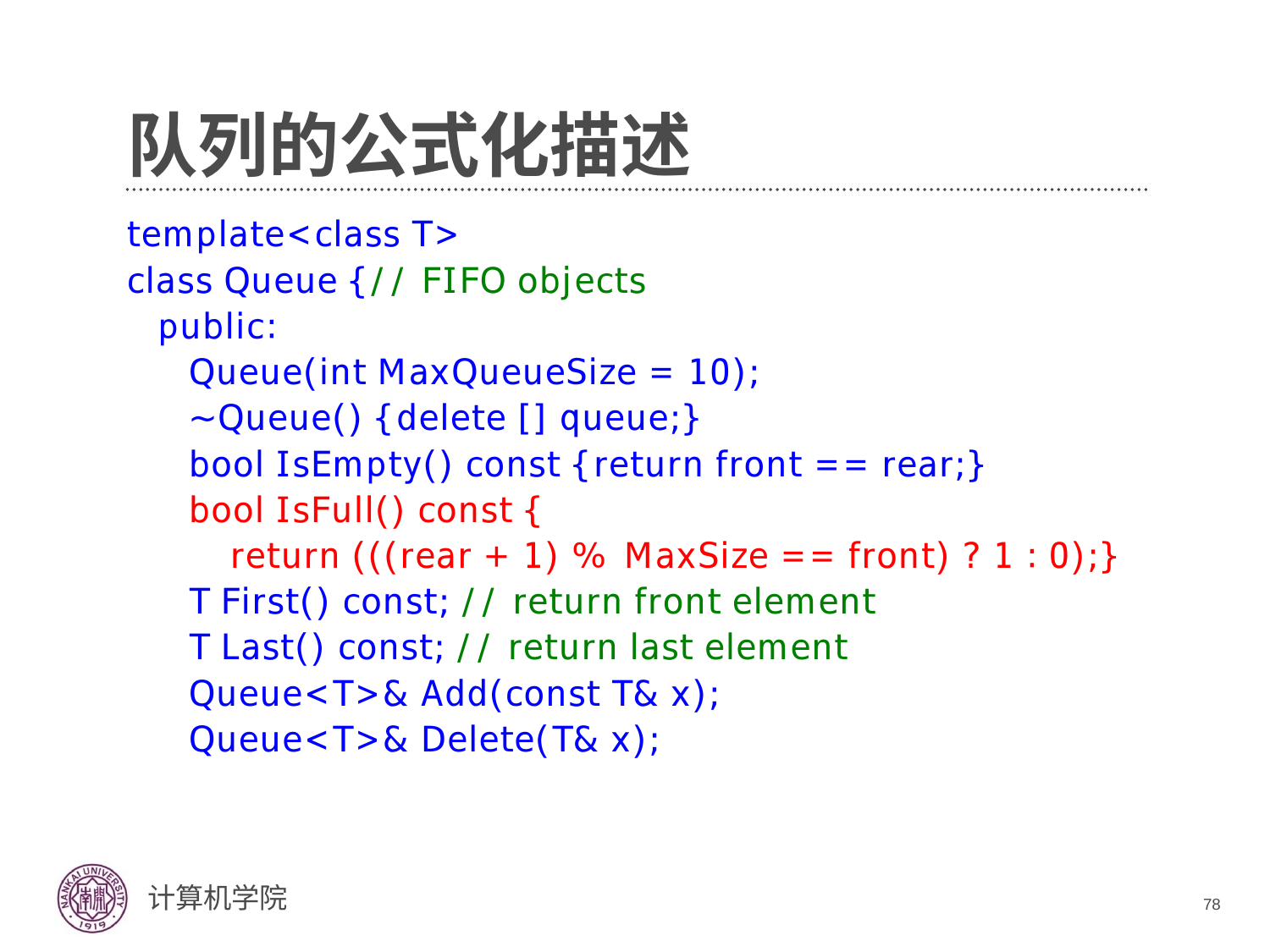

# 队列的公式化描述
template<class T>
class Queue {// FIFO objects
   public:
      Queue(int MaxQueueSize = 10);
      ~Queue() {delete [] queue;}
      bool IsEmpty() const {return front == rear;}
      bool IsFull() const {
          return (((rear + 1) % MaxSize == front) ? 1 : 0);}
      T First() const; // return front element
      T Last() const; // return last element
      Queue<T>& Add(const T& x);
      Queue<T>& Delete(T& x);

78